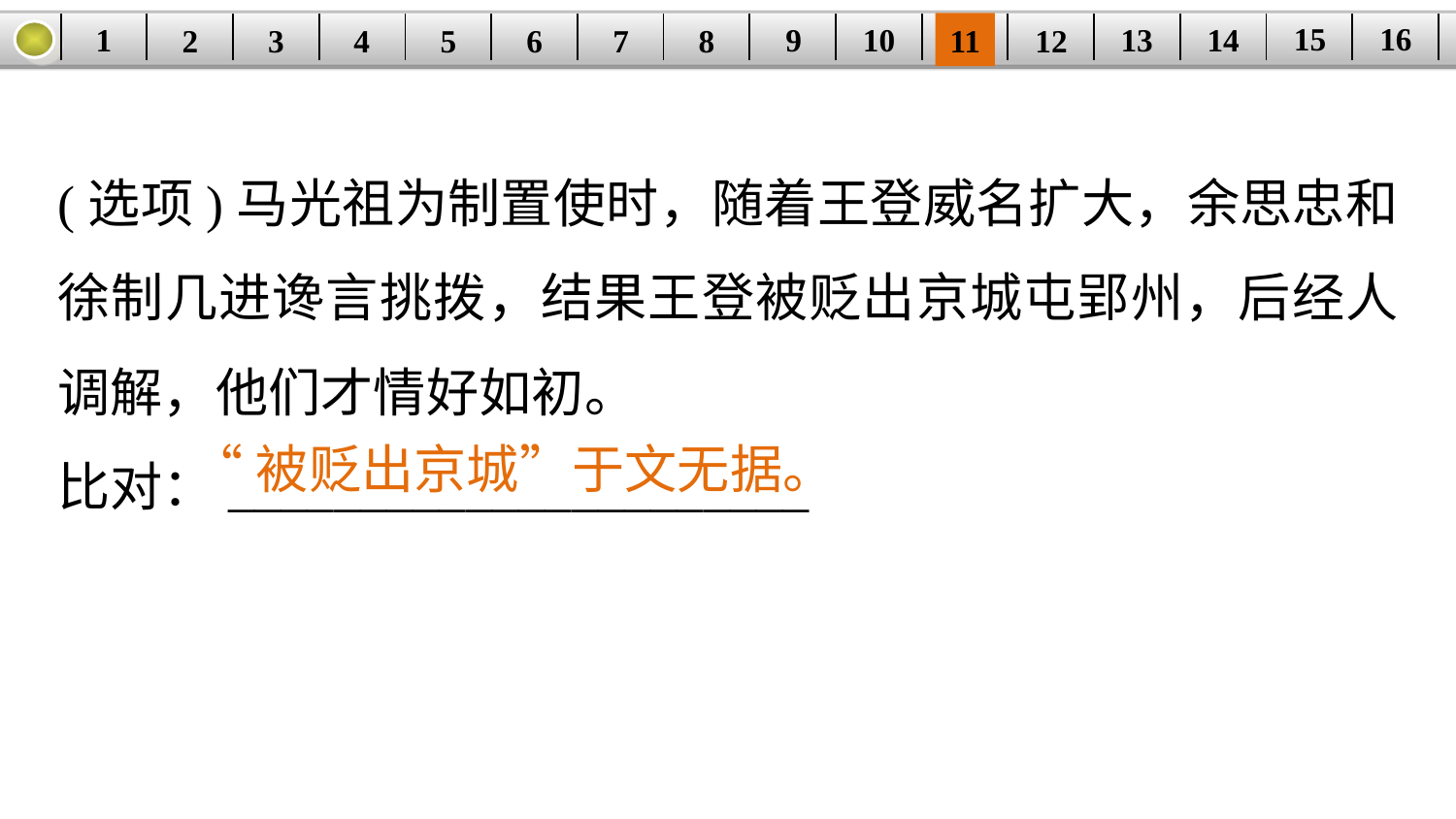

16

15
14
9
10
1
13
3
4
5
6
8
11
2
12
|  |  |  |  |  |  |  |  |  |  |  |  |  |  |  |  |
| --- | --- | --- | --- | --- | --- | --- | --- | --- | --- | --- | --- | --- | --- | --- | --- |
7

(选项)马光祖为制置使时，随着王登威名扩大，余思忠和徐制几进谗言挑拨，结果王登被贬出京城屯郢州，后经人调解，他们才情好如初。
比对：______________________
“被贬出京城”于文无据。